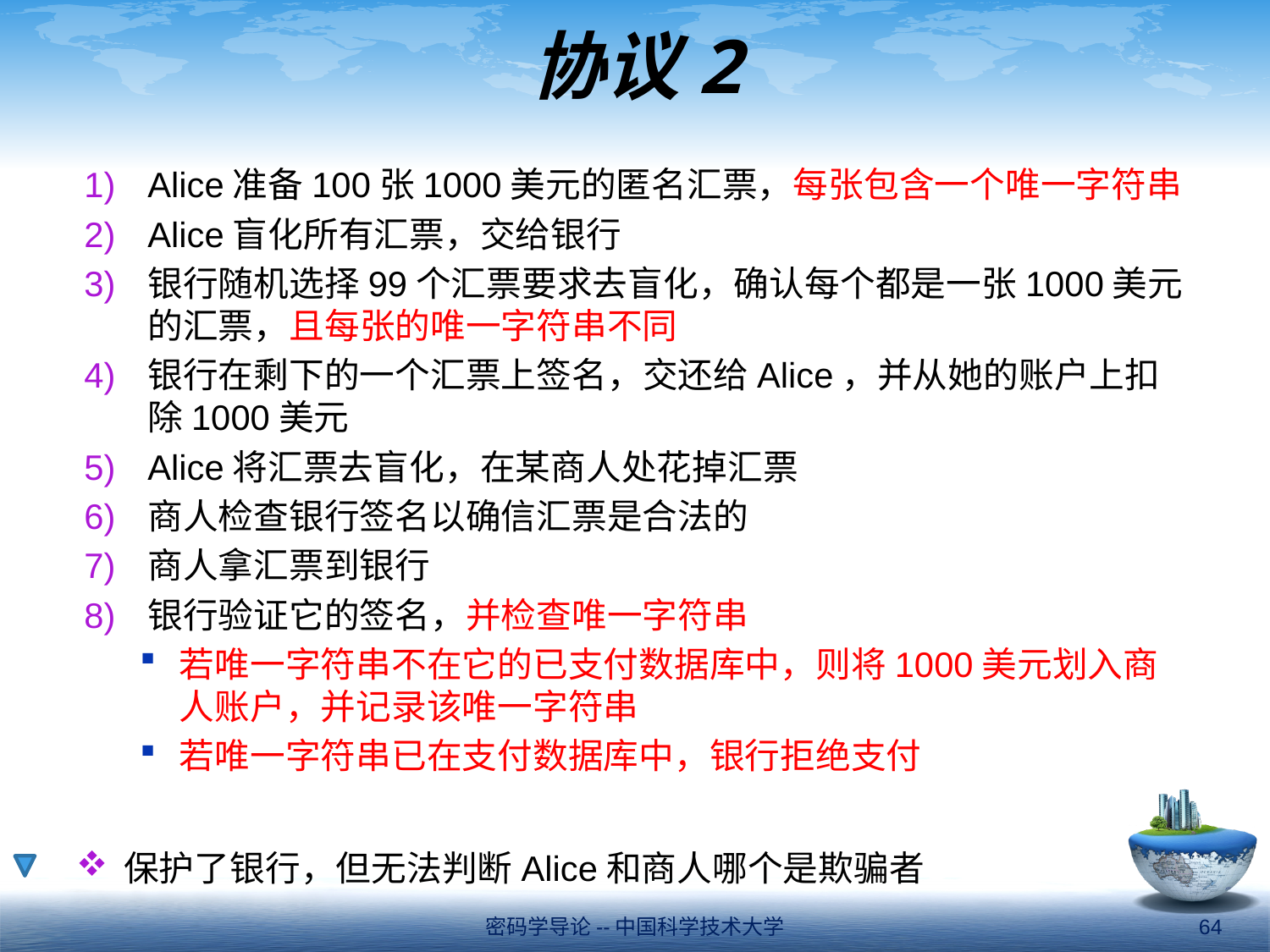

# 协议2
Alice准备100张1000美元的匿名汇票，每张包含一个唯一字符串
Alice盲化所有汇票，交给银行
银行随机选择99个汇票要求去盲化，确认每个都是一张1000美元的汇票，且每张的唯一字符串不同
银行在剩下的一个汇票上签名，交还给Alice，并从她的账户上扣除1000美元
Alice将汇票去盲化，在某商人处花掉汇票
商人检查银行签名以确信汇票是合法的
商人拿汇票到银行
银行验证它的签名，并检查唯一字符串
若唯一字符串不在它的已支付数据库中，则将1000美元划入商人账户，并记录该唯一字符串
若唯一字符串已在支付数据库中，银行拒绝支付

保护了银行，但无法判断Alice和商人哪个是欺骗者

密码学导论--中国科学技术大学
64